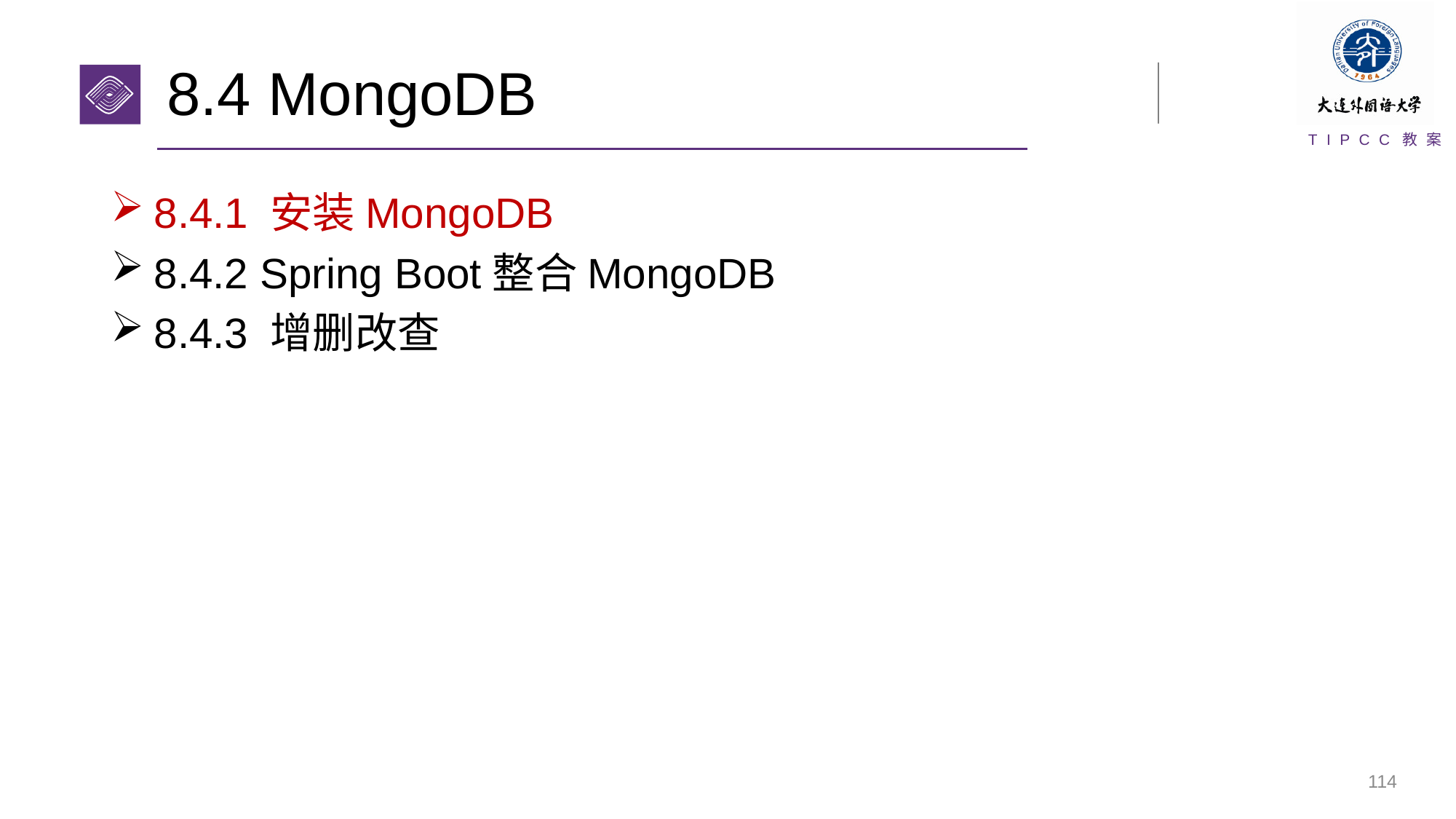

# 8.4 MongoDB
8.4.1 安装MongoDB
8.4.2 Spring Boot整合MongoDB
8.4.3 增删改查
114